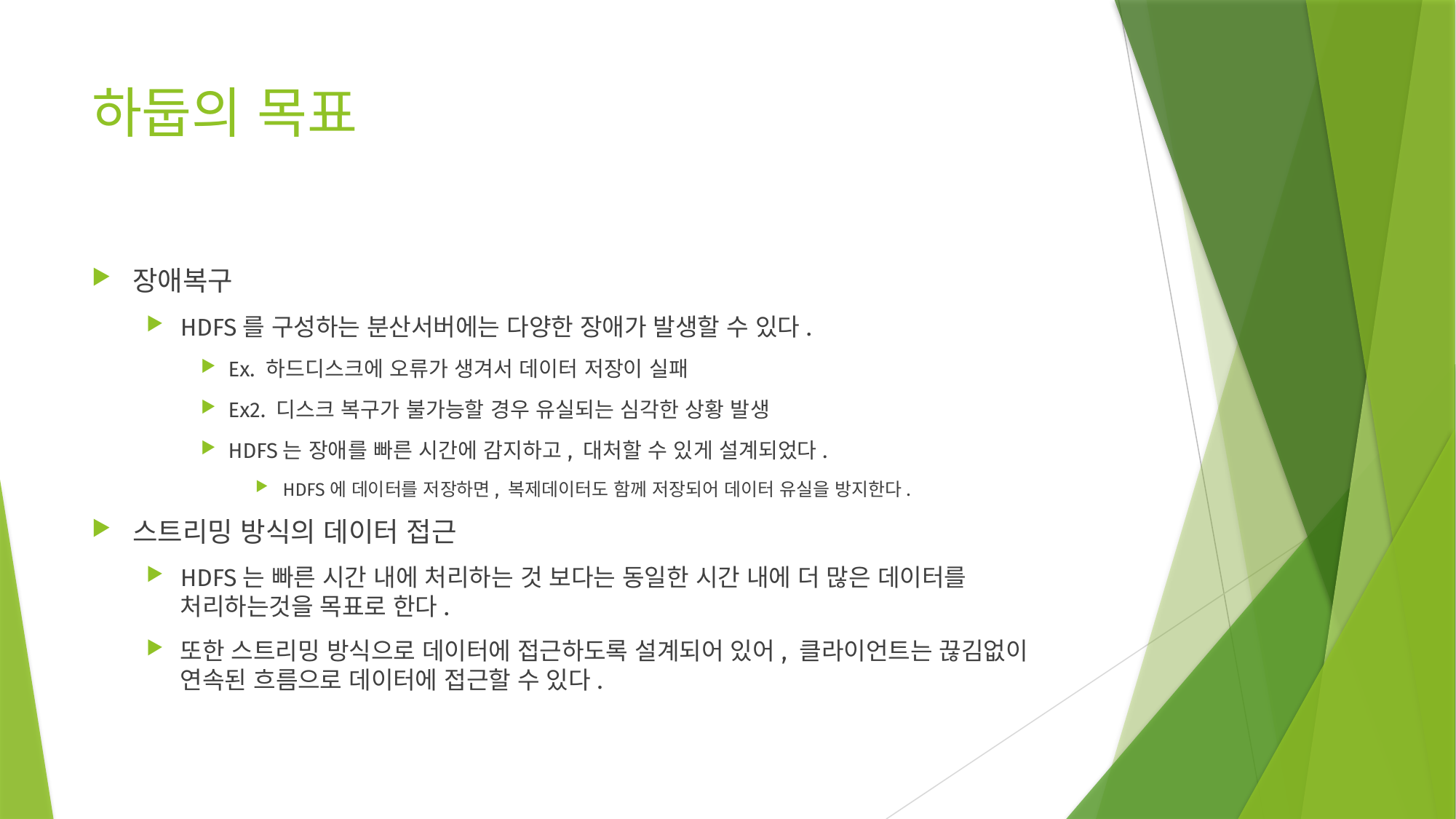

# 하둡의 목표
장애복구
HDFS를 구성하는 분산서버에는 다양한 장애가 발생할 수 있다.
Ex. 하드디스크에 오류가 생겨서 데이터 저장이 실패
Ex2. 디스크 복구가 불가능할 경우 유실되는 심각한 상황 발생
HDFS는 장애를 빠른 시간에 감지하고, 대처할 수 있게 설계되었다.
HDFS에 데이터를 저장하면, 복제데이터도 함께 저장되어 데이터 유실을 방지한다.
스트리밍 방식의 데이터 접근
HDFS는 빠른 시간 내에 처리하는 것 보다는 동일한 시간 내에 더 많은 데이터를 처리하는것을 목표로 한다.
또한 스트리밍 방식으로 데이터에 접근하도록 설계되어 있어, 클라이언트는 끊김없이 연속된 흐름으로 데이터에 접근할 수 있다.